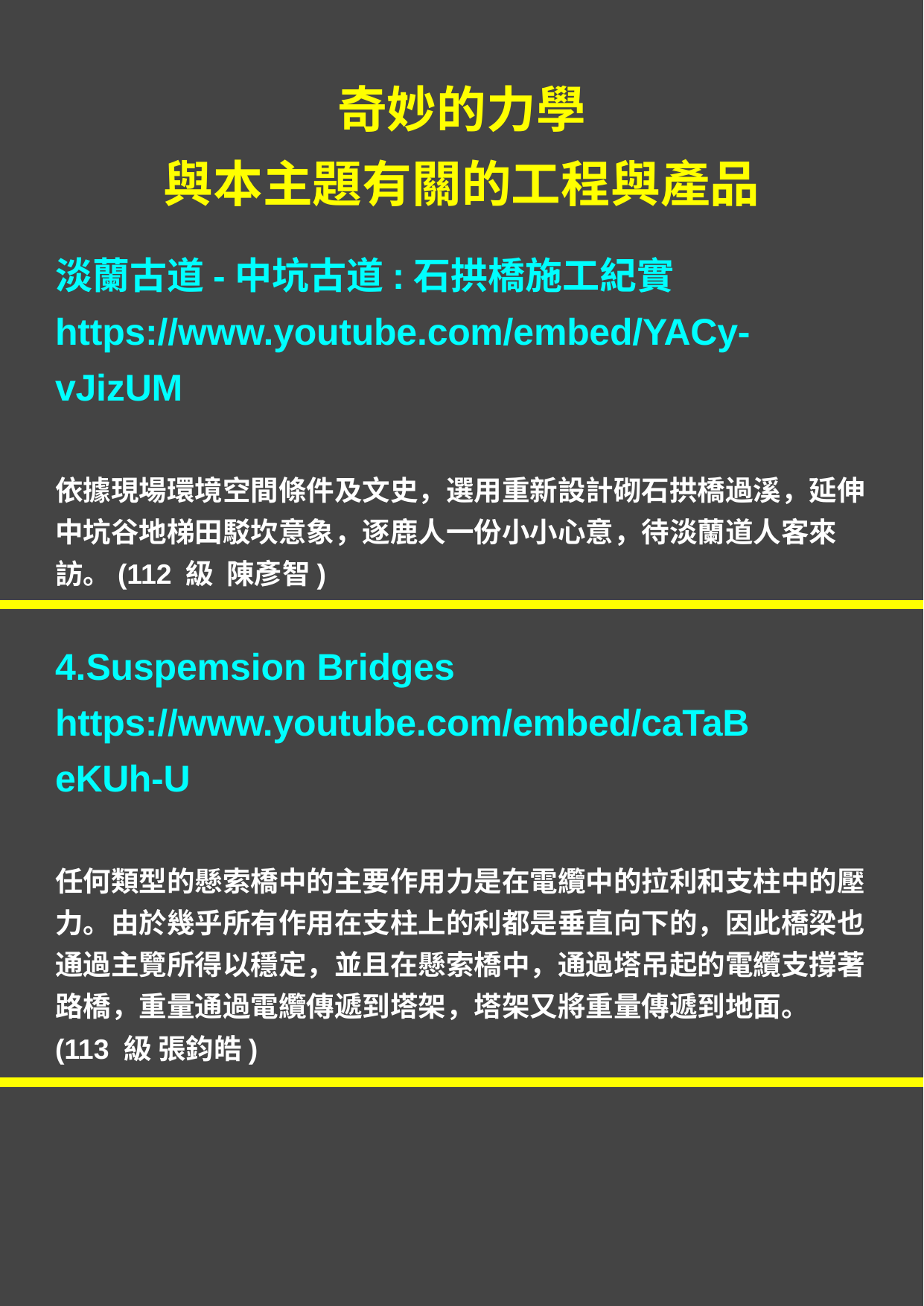

奇妙的力學
與本主題有關的工程與產品
淡蘭古道-中坑古道:石拱橋施工紀實
https://www.youtube.com/embed/YACy-vJizUM

依據現場環境空間條件及文史，選用重新設計砌石拱橋過溪，延伸 中坑谷地梯田駁坎意象，逐鹿人一份小小心意，待淡蘭道人客來
訪。(112 級 陳彥智)

4.Suspemsion Bridges  https://www.youtube.com/embed/caTaBeKUh-U

任何類型的懸索橋中的主要作用力是在電纜中的拉利和支柱中的壓 力。由於幾乎所有作用在支柱上的利都是垂直向下的，因此橋梁也
通過主覽所得以穩定，並且在懸索橋中，通過塔吊起的電纜支撐著 路橋，重量通過電纜傳遞到塔架，塔架又將重量傳遞到地面。 (113 級 張鈞皓)